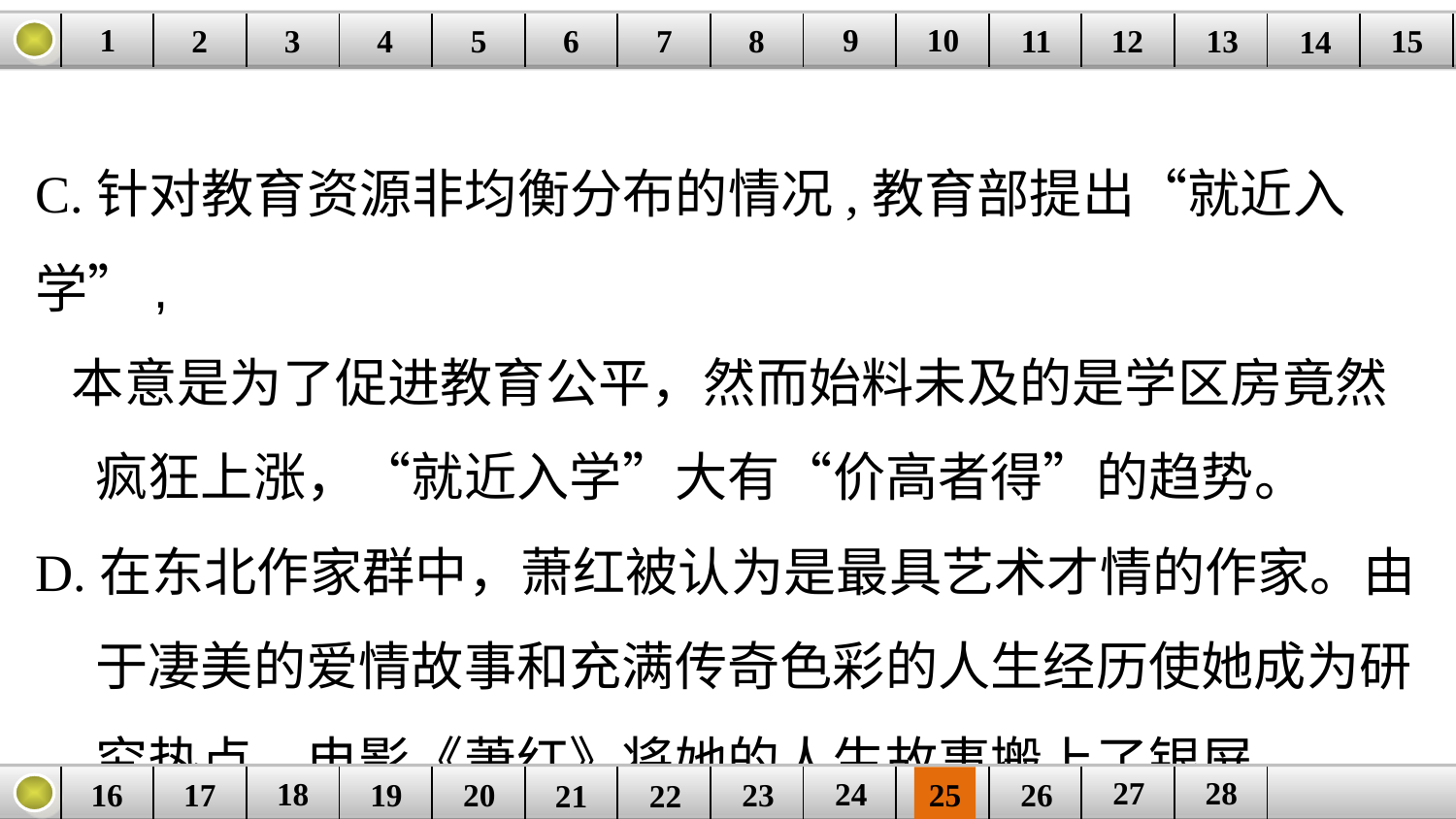

9
10
1
3
4
5
6
8
11
2
12
15
|  |  |  |  |  |  |  |  |  |  |  |  |  |  |  |
| --- | --- | --- | --- | --- | --- | --- | --- | --- | --- | --- | --- | --- | --- | --- |
7
13
14

C.针对教育资源非均衡分布的情况,教育部提出“就近入学”,
  本意是为了促进教育公平，然而始料未及的是学区房竟然
    疯狂上涨，“就近入学”大有“价高者得”的趋势。
D.在东北作家群中，萧红被认为是最具艺术才情的作家。由
    于凄美的爱情故事和充满传奇色彩的人生经历使她成为研
    究热点，电影《萧红》将她的人生故事搬上了银屏。

27
28
18
24
16
25
26
|  |  |  |  |  |  |  |  |  |  |  |  |  |
| --- | --- | --- | --- | --- | --- | --- | --- | --- | --- | --- | --- | --- |
23
17
19
20
21
22